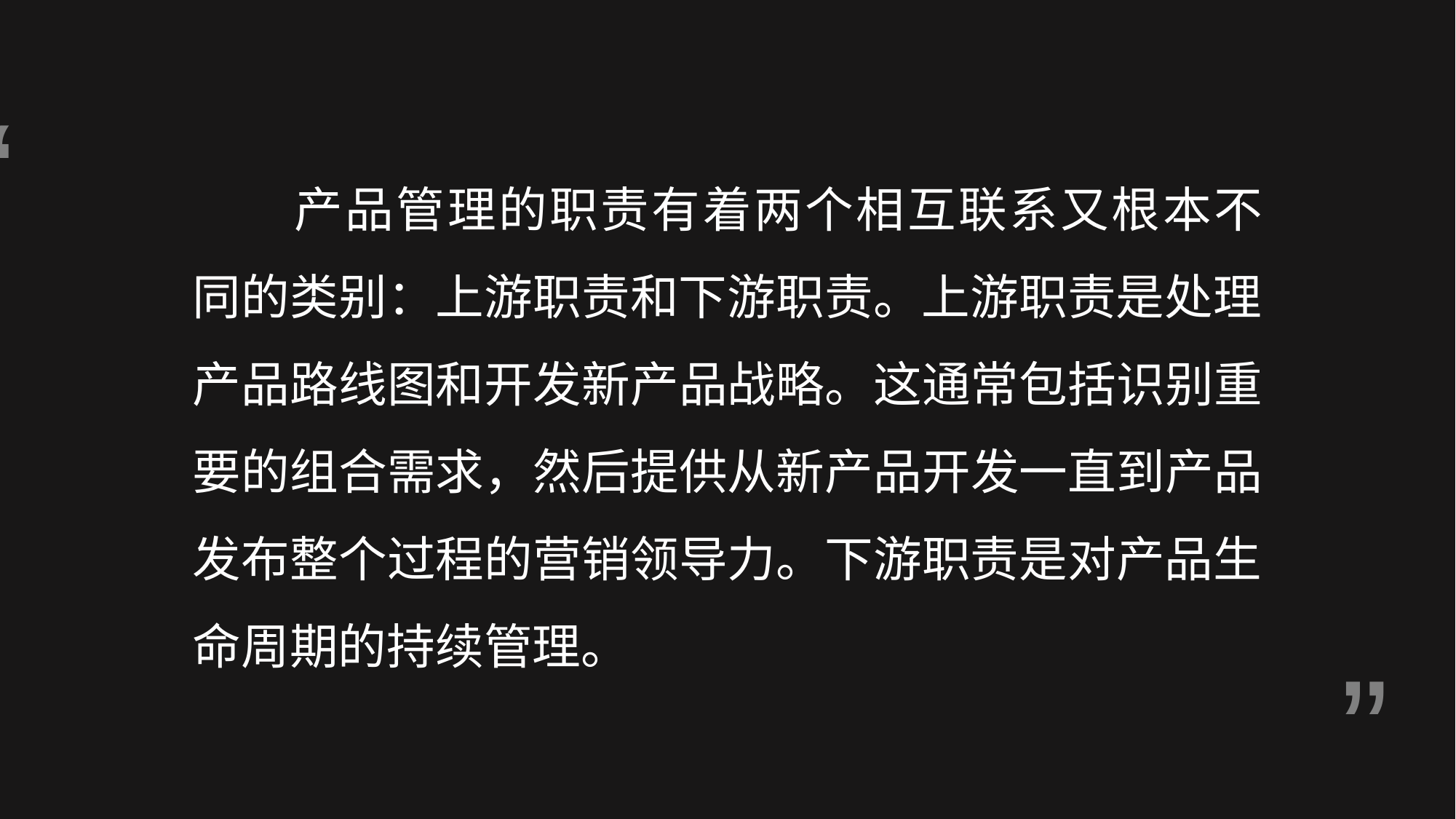

“
产品管理的职责有着两个相互联系又根本不同的类别：上游职责和下游职责。上游职责是处理产品路线图和开发新产品战略。这通常包括识别重要的组合需求，然后提供从新产品开发一直到产品发布整个过程的营销领导力。下游职责是对产品生命周期的持续管理。
”